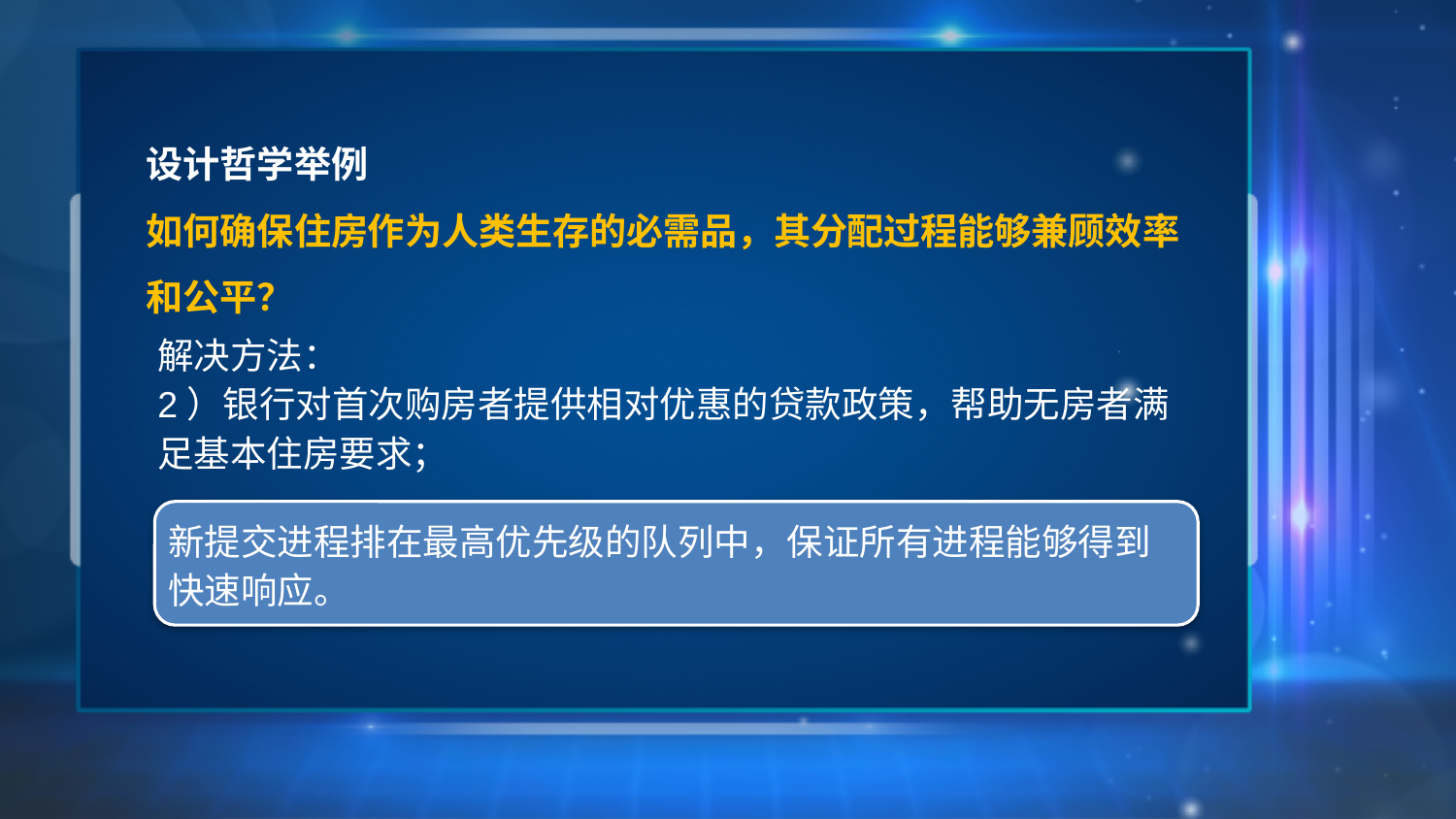

# 设计哲学举例 如何确保住房作为人类生存的必需品，其分配过程能够兼顾效率和公平？
解决方法：
2）银行对首次购房者提供相对优惠的贷款政策，帮助无房者满足基本住房要求；
新提交进程排在最高优先级的队列中，保证所有进程能够得到快速响应。